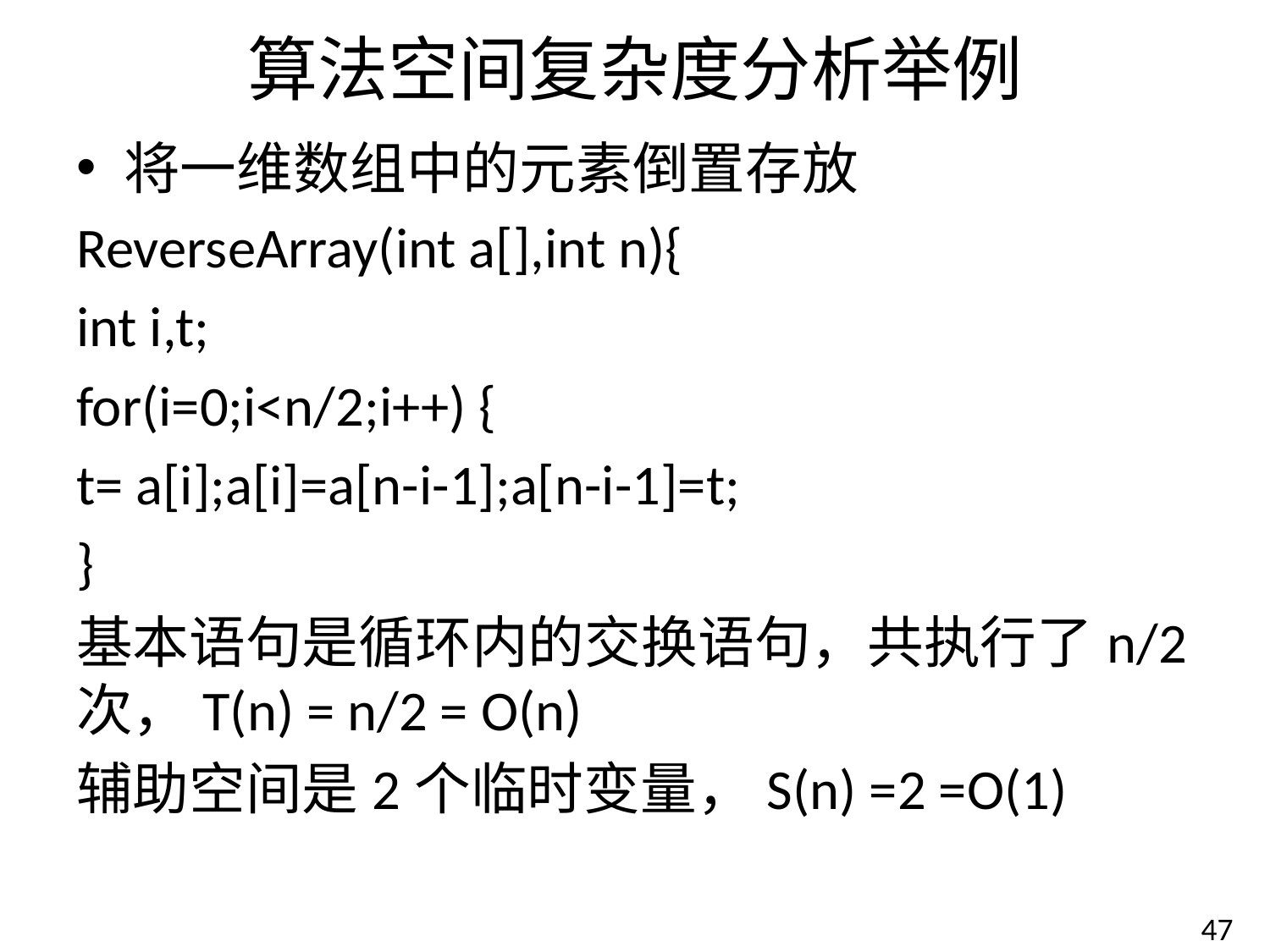

# 算法空间复杂度分析举例
将一维数组中的元素倒置存放
ReverseArray(int a[],int n){
int i,t;
for(i=0;i<n/2;i++) {
t= a[i];a[i]=a[n-i-1];a[n-i-1]=t;
}
基本语句是循环内的交换语句，共执行了n/2次，T(n) = n/2 = O(n)
辅助空间是2个临时变量，S(n) =2 =O(1)

47